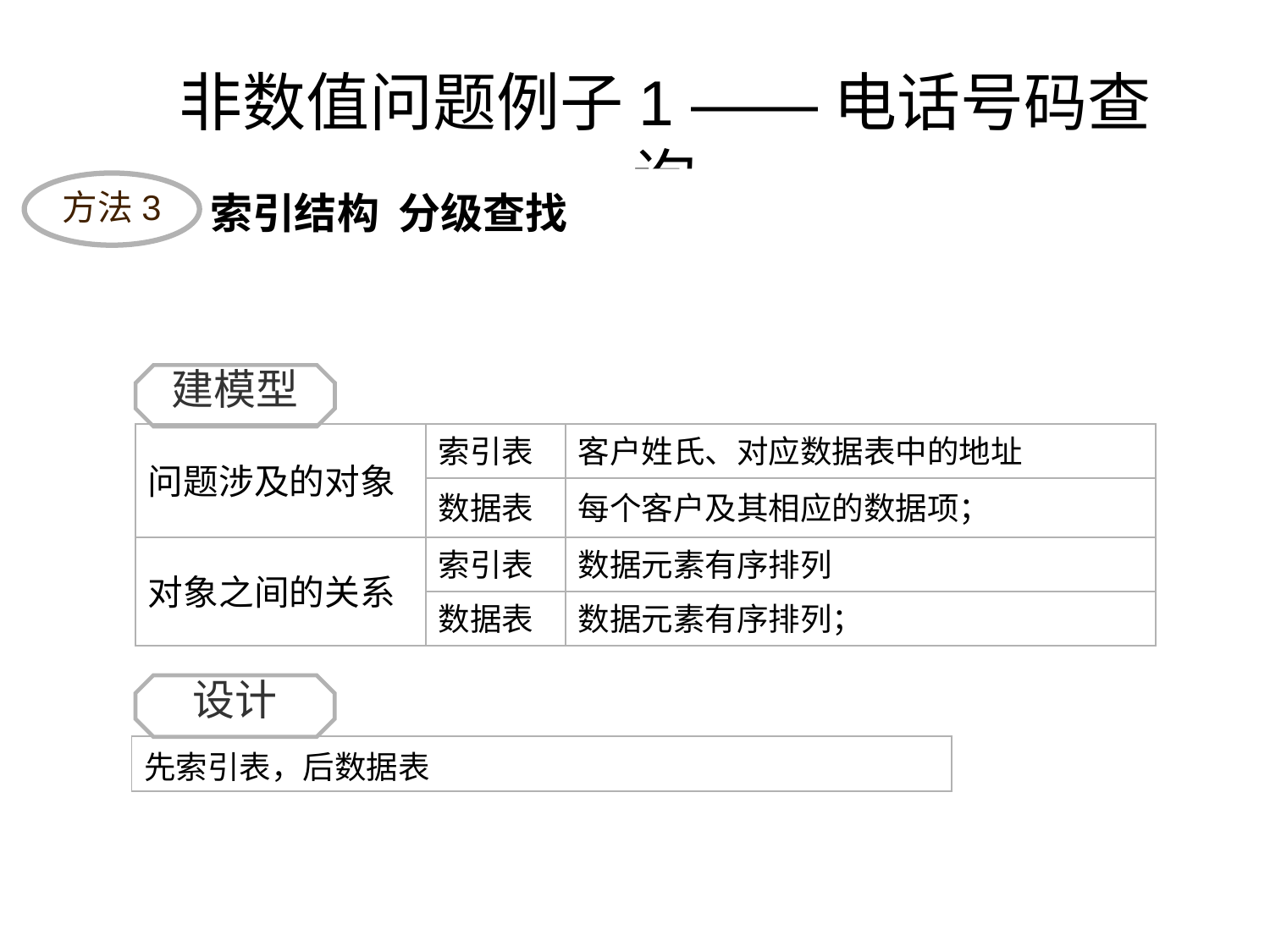

非数值问题例子1 ——电话号码查询
索引结构  分级查找
方法3
建模型
| 问题涉及的对象 | 索引表 | 客户姓氏、对应数据表中的地址 |
| --- | --- | --- |
|  | 数据表 | 每个客户及其相应的数据项； |
| 对象之间的关系 | 索引表 | 数据元素有序排列 |
|  | 数据表 | 数据元素有序排列； |
设计
| 先索引表，后数据表 |
| --- |